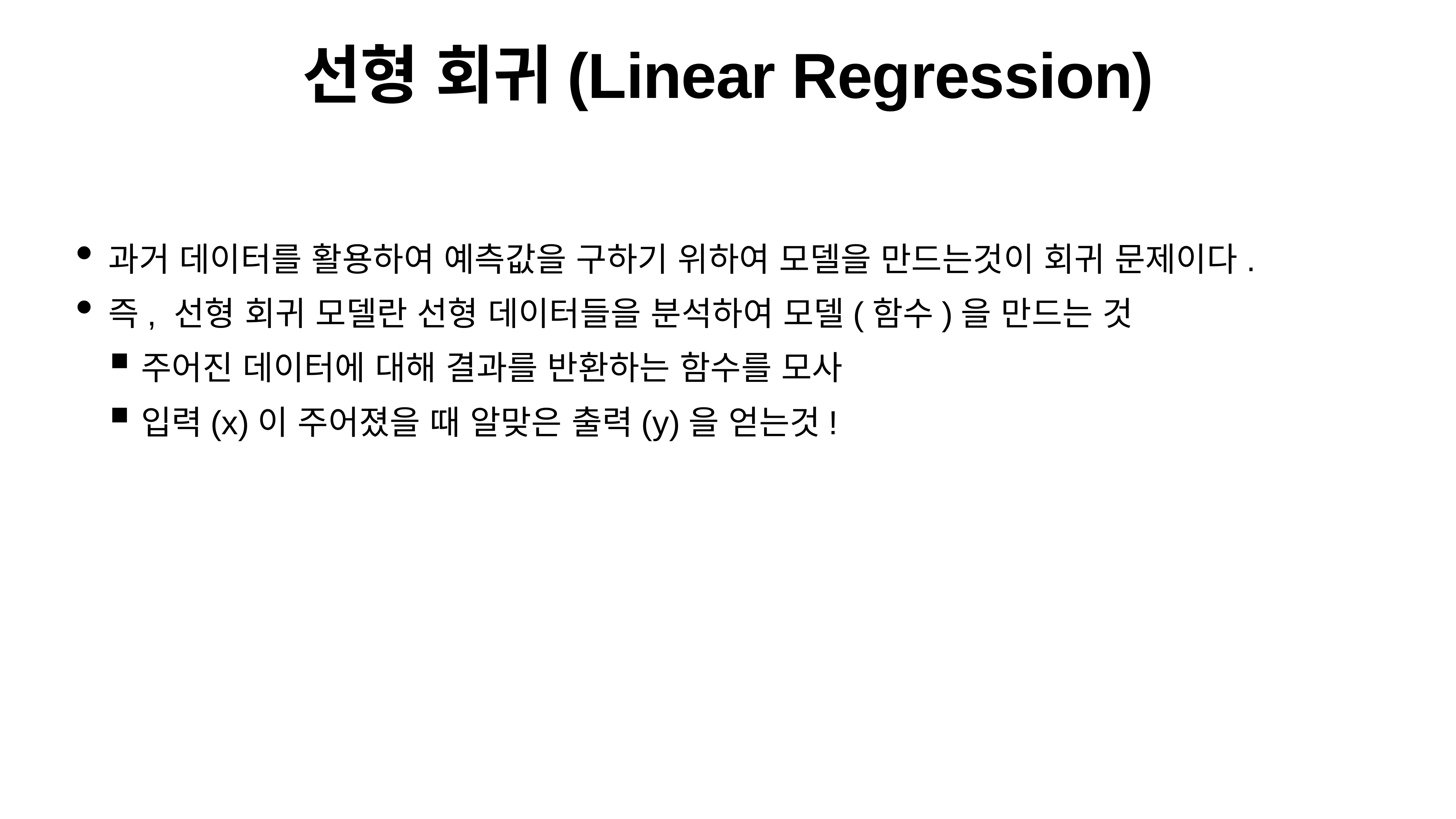

# 선형 회귀(Linear Regression)
과거 데이터를 활용하여 예측값을 구하기 위하여 모델을 만드는것이 회귀 문제이다.
즉, 선형 회귀 모델란 선형 데이터들을 분석하여 모델(함수)을 만드는 것
주어진 데이터에 대해 결과를 반환하는 함수를 모사
입력(x)이 주어졌을 때 알맞은 출력(y)을 얻는것!